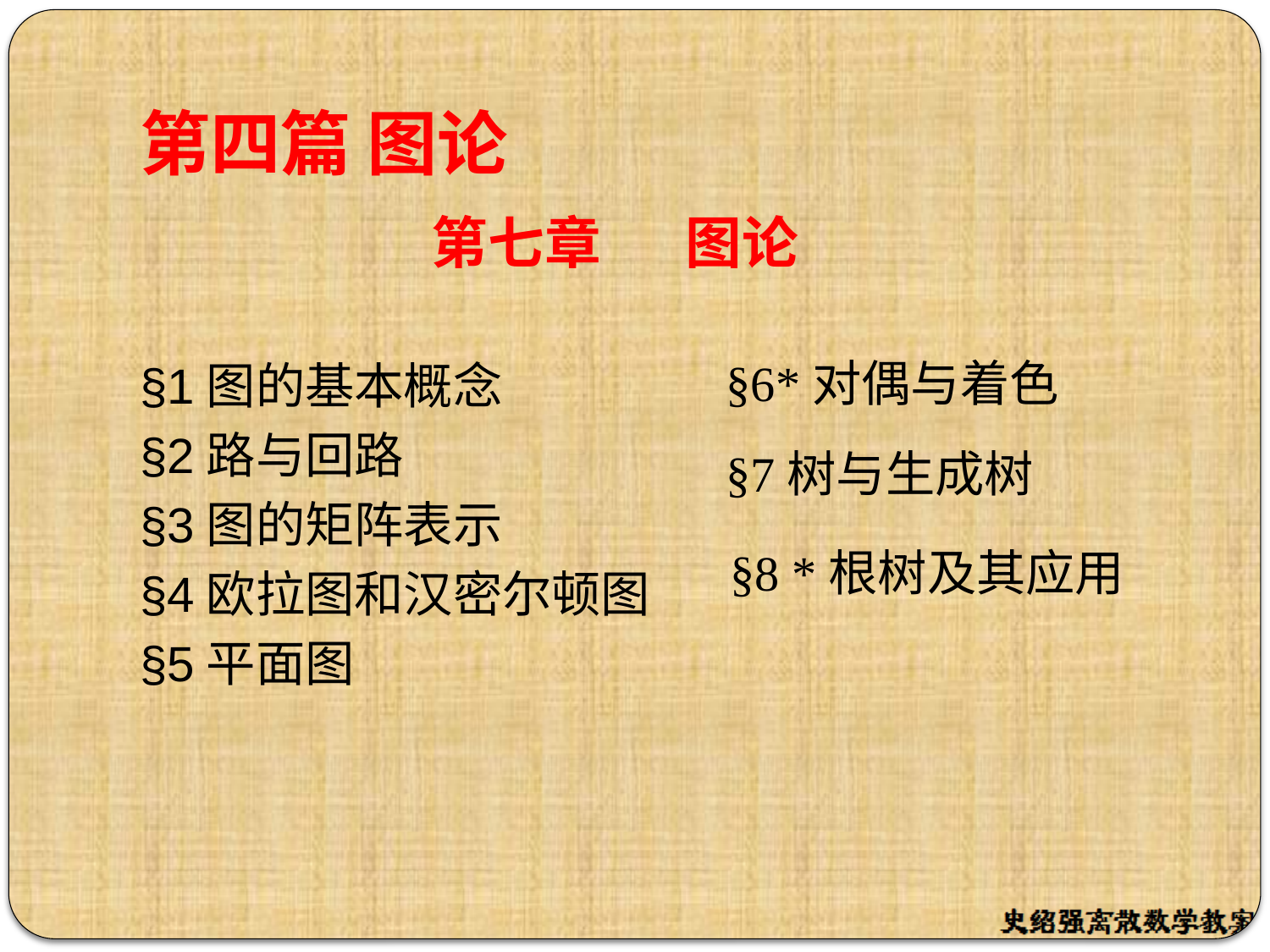

# 第四篇 图论
			第七章	图论

§1图的基本概念
§2路与回路
§3图的矩阵表示
§4欧拉图和汉密尔顿图
§5平面图
§6*对偶与着色
§7树与生成树
§8 *根树及其应用